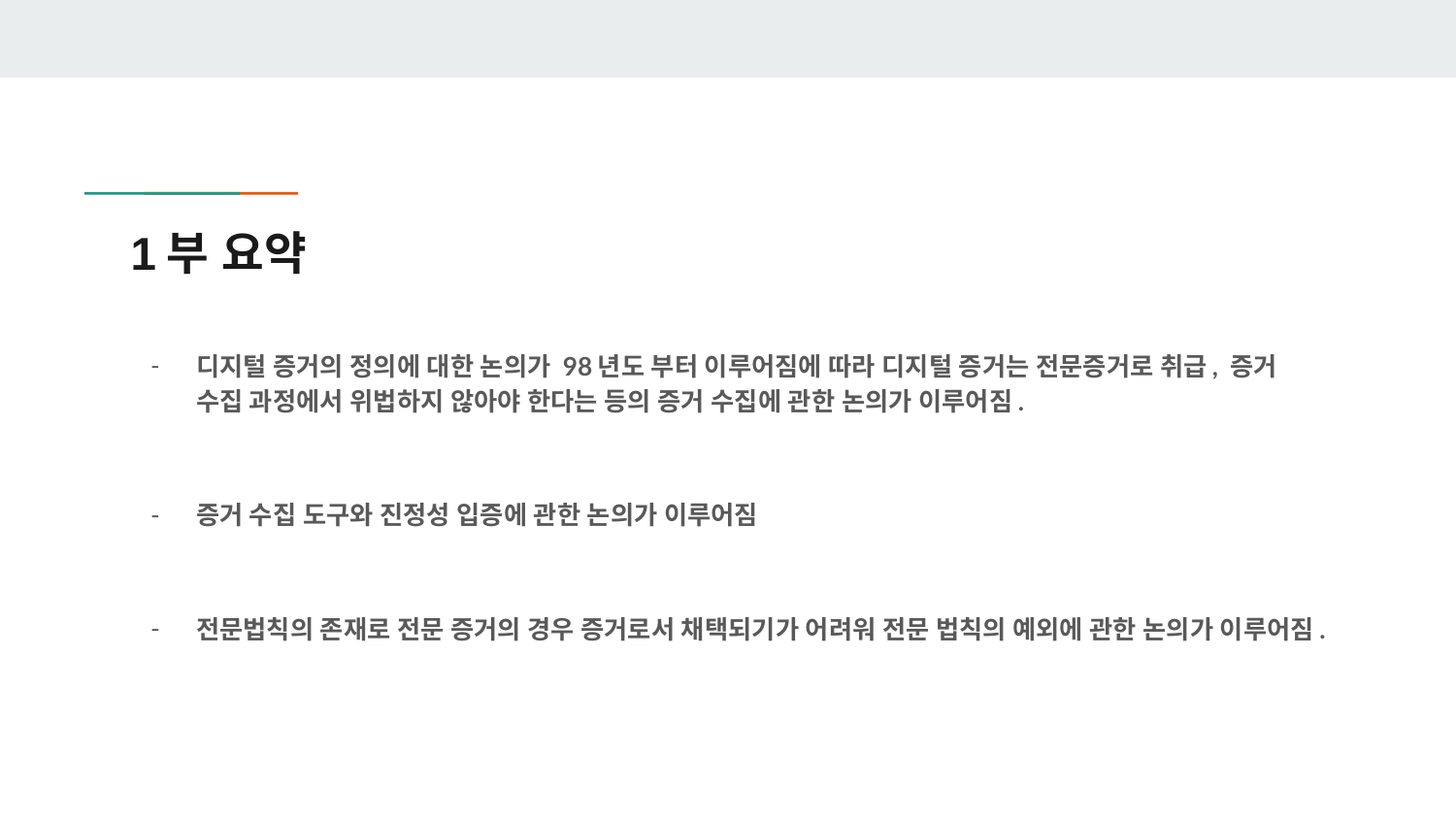

# 1부 요약
디지털 증거의 정의에 대한 논의가 98년도 부터 이루어짐에 따라 디지털 증거는 전문증거로 취급, 증거 수집 과정에서 위법하지 않아야 한다는 등의 증거 수집에 관한 논의가 이루어짐.

증거 수집 도구와 진정성 입증에 관한 논의가 이루어짐

전문법칙의 존재로 전문 증거의 경우 증거로서 채택되기가 어려워 전문 법칙의 예외에 관한 논의가 이루어짐.